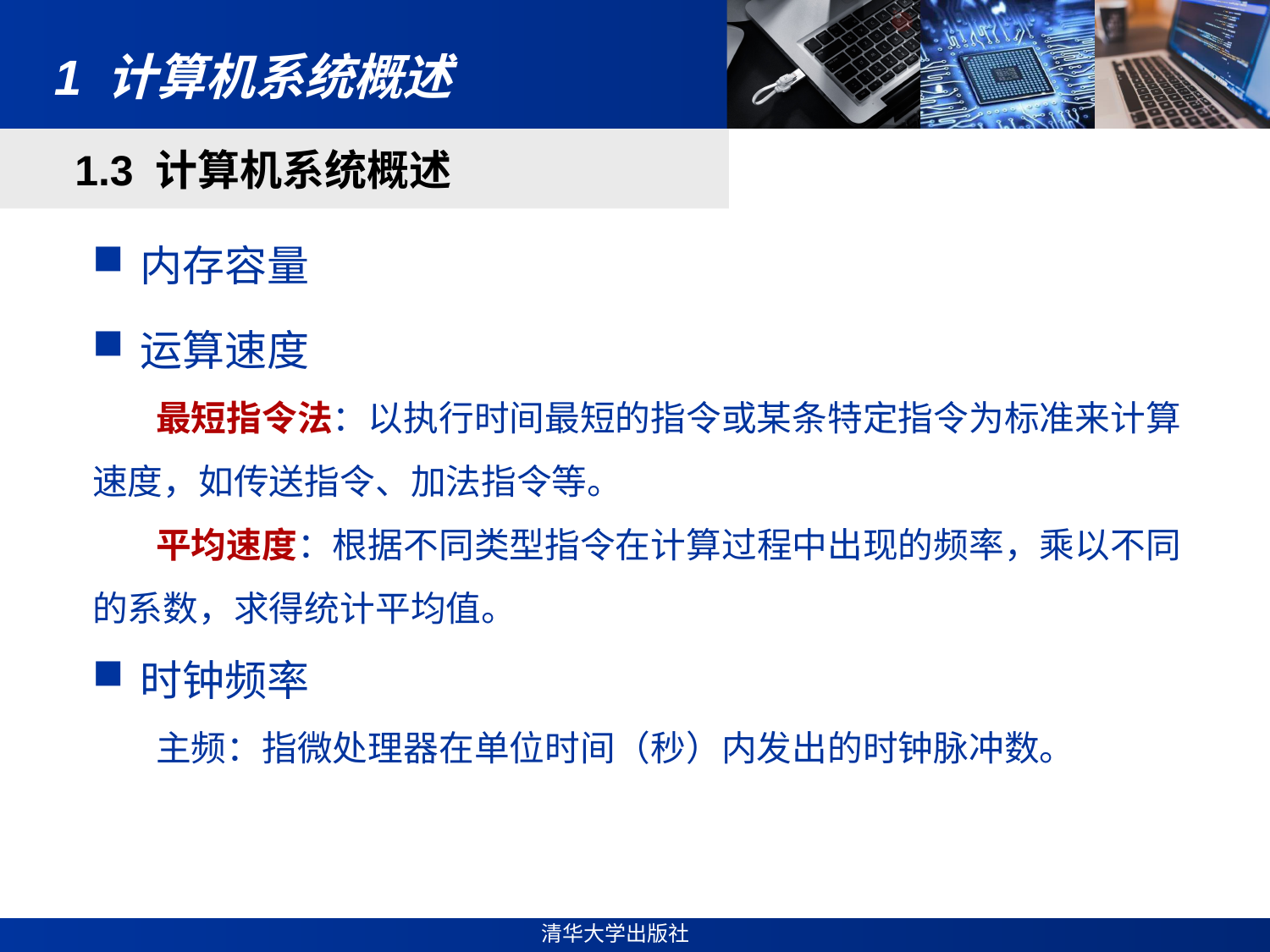

# 1 计算机系统概述
1.3 计算机系统概述
内存容量
运算速度
最短指令法：以执行时间最短的指令或某条特定指令为标准来计算速度，如传送指令、加法指令等。
平均速度：根据不同类型指令在计算过程中出现的频率，乘以不同的系数，求得统计平均值。
时钟频率
主频：指微处理器在单位时间（秒）内发出的时钟脉冲数。